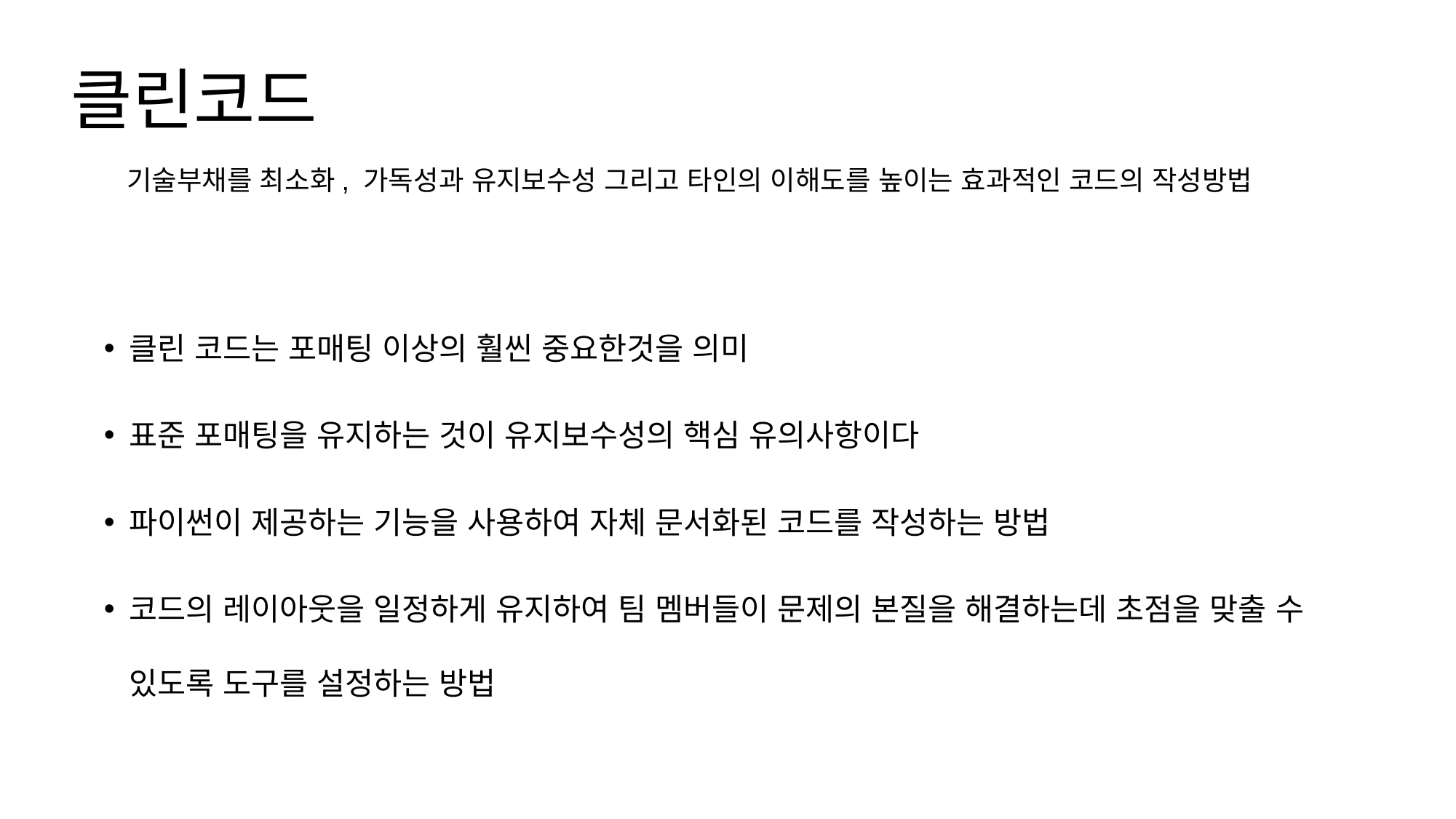

# 클린코드
기술부채를 최소화, 가독성과 유지보수성 그리고 타인의 이해도를 높이는 효과적인 코드의 작성방법
클린 코드는 포매팅 이상의 훨씬 중요한것을 의미
표준 포매팅을 유지하는 것이 유지보수성의 핵심 유의사항이다
파이썬이 제공하는 기능을 사용하여 자체 문서화된 코드를 작성하는 방법
코드의 레이아웃을 일정하게 유지하여 팀 멤버들이 문제의 본질을 해결하는데 초점을 맞출 수 있도록 도구를 설정하는 방법